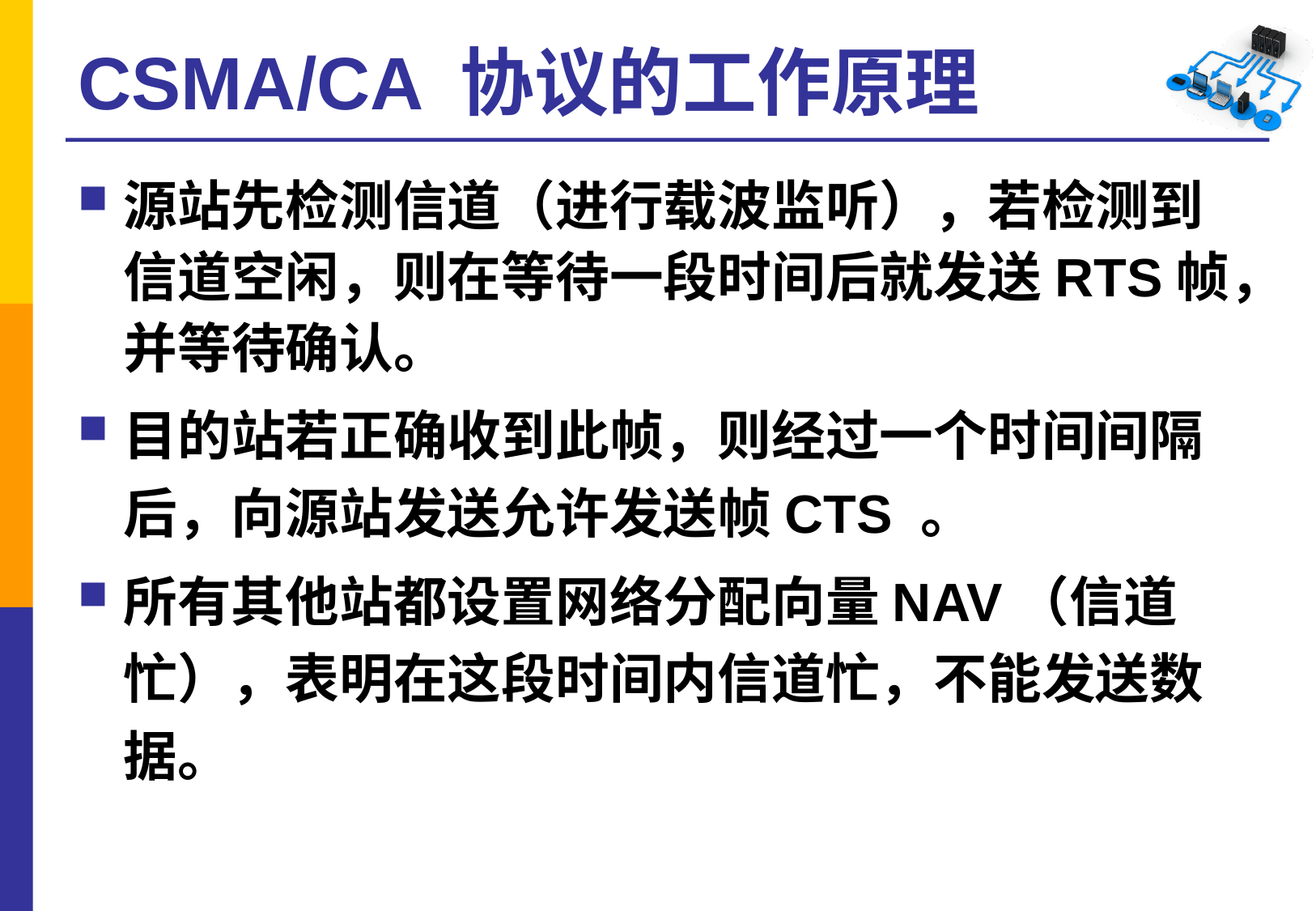

# CSMA/CA 协议的工作原理
源站先检测信道（进行载波监听），若检测到信道空闲，则在等待一段时间后就发送RTS帧，并等待确认。
目的站若正确收到此帧，则经过一个时间间隔后，向源站发送允许发送帧CTS 。
所有其他站都设置网络分配向量NAV（信道忙），表明在这段时间内信道忙，不能发送数据。